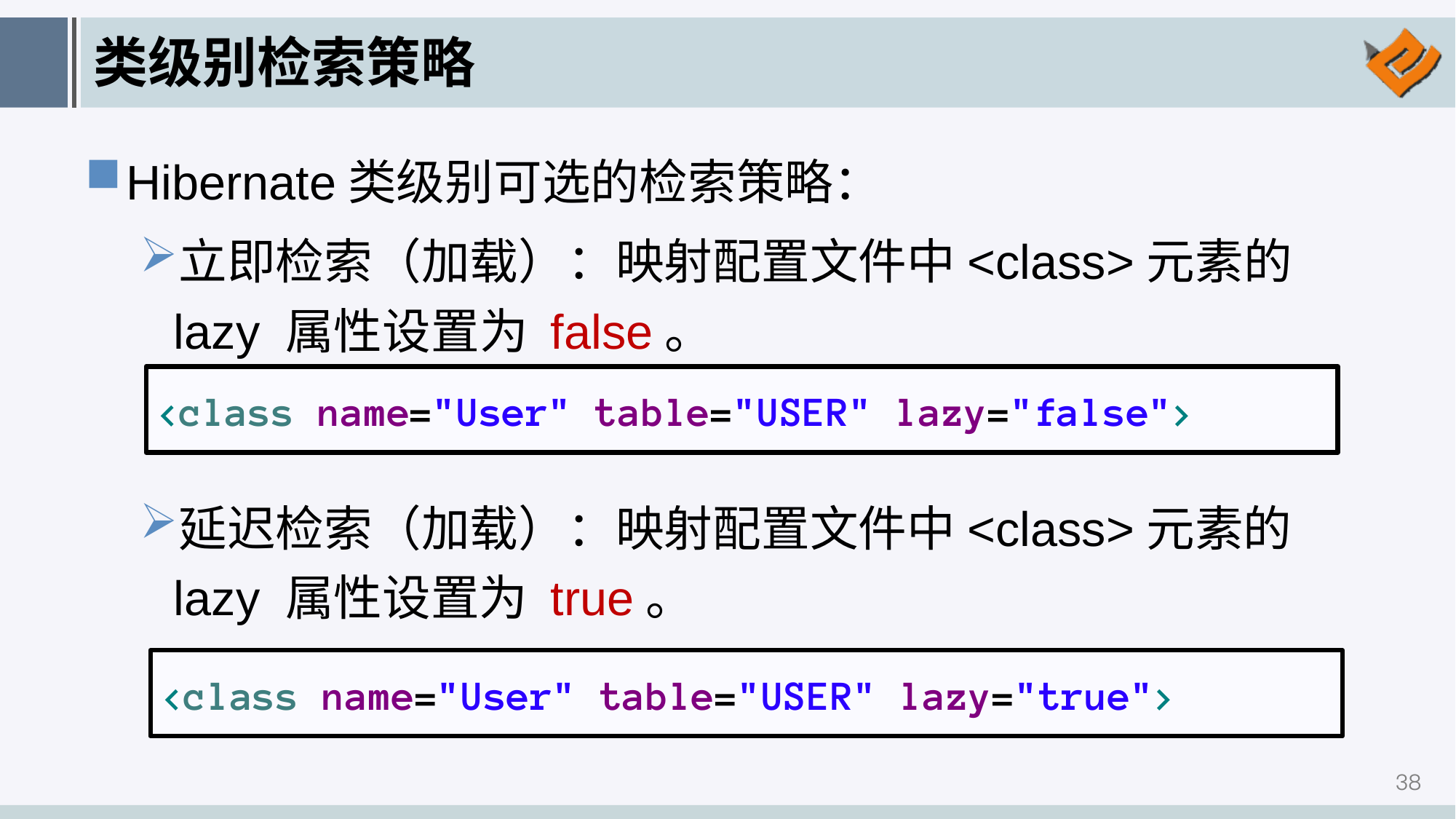

# 类级别检索策略
Hibernate类级别可选的检索策略：
立即检索（加载）：映射配置文件中<class>元素的 lazy 属性设置为 false。
<class name="User" table="USER" lazy="false">
延迟检索（加载）：映射配置文件中<class>元素的 lazy 属性设置为 true。
<class name="User" table="USER" lazy="true">